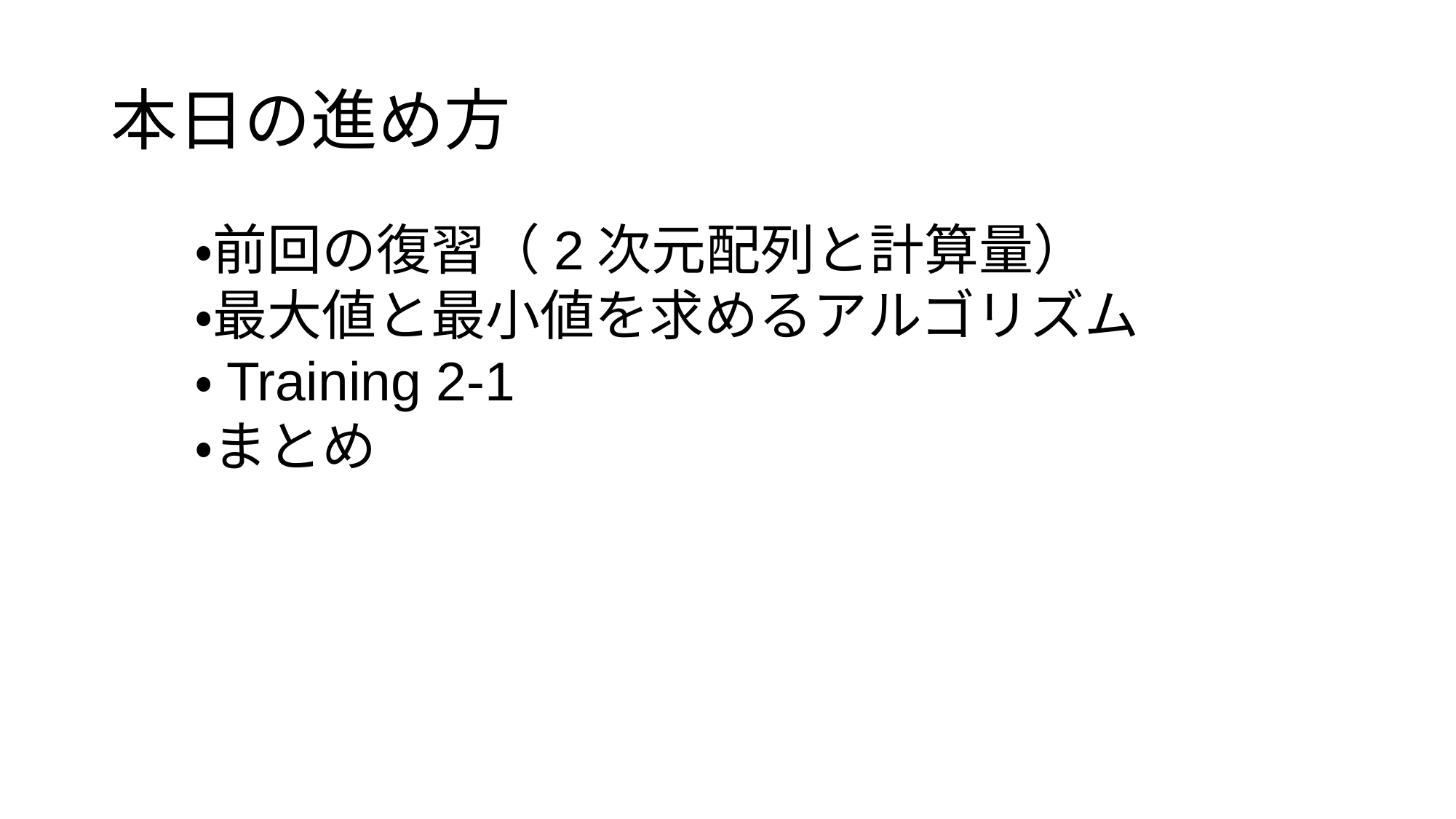

# 本日の進め方
・前回の復習（2次元配列と計算量）
・最大値と最小値を求めるアルゴリズム
・Training 2-1
・まとめ